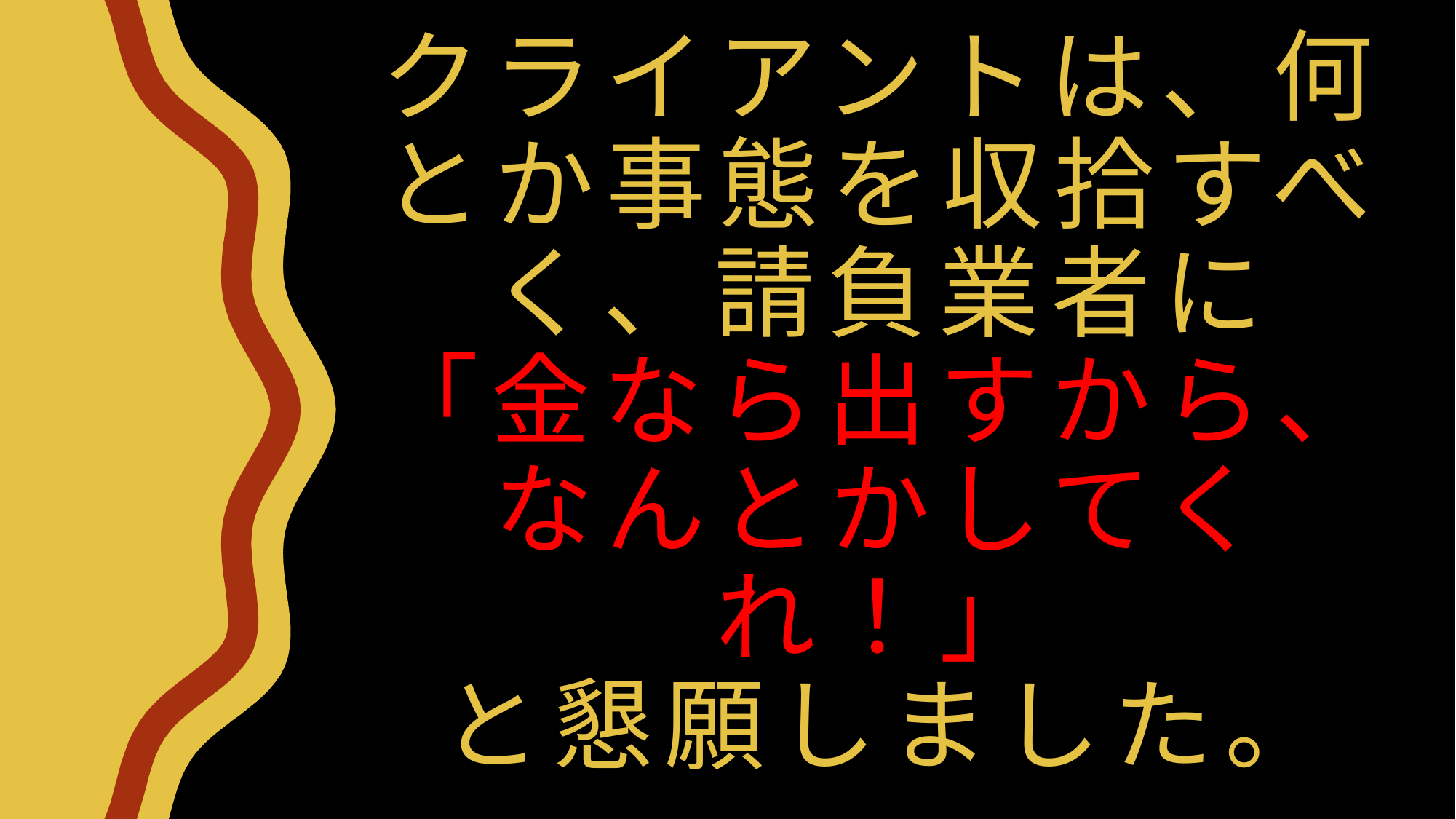

# クライアントは、何とか事態を収拾すべく、請負業者に 「金なら出すから、 なんとかしてくれ！」 と懇願しました。